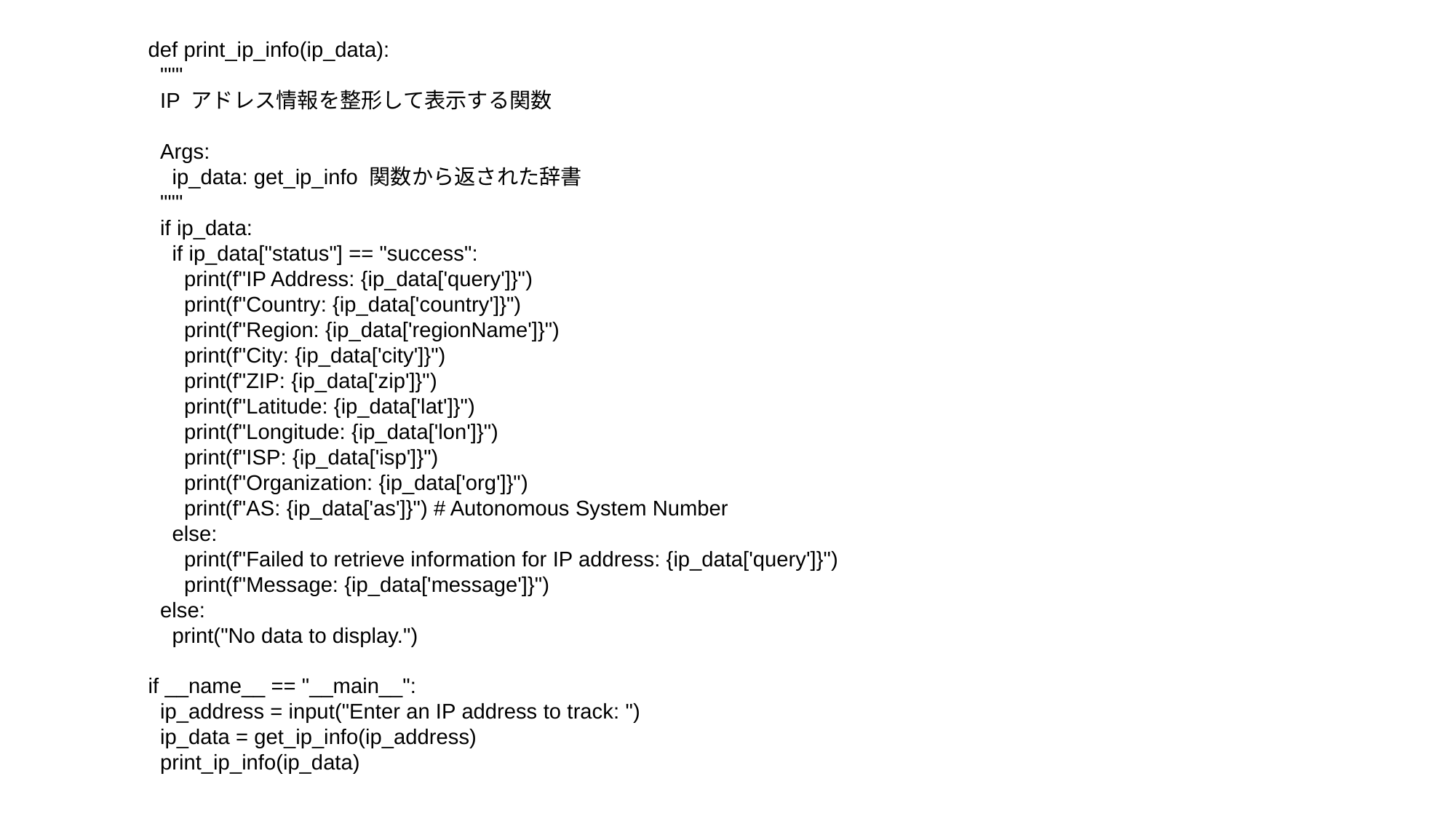

def print_ip_info(ip_data):
  """
  IP アドレス情報を整形して表示する関数

  Args:
    ip_data: get_ip_info 関数から返された辞書
  """
  if ip_data:
    if ip_data["status"] == "success":
      print(f"IP Address: {ip_data['query']}")
      print(f"Country: {ip_data['country']}")
      print(f"Region: {ip_data['regionName']}")
      print(f"City: {ip_data['city']}")
      print(f"ZIP: {ip_data['zip']}")
      print(f"Latitude: {ip_data['lat']}")
      print(f"Longitude: {ip_data['lon']}")
      print(f"ISP: {ip_data['isp']}")
      print(f"Organization: {ip_data['org']}")
      print(f"AS: {ip_data['as']}") # Autonomous System Number
    else:
      print(f"Failed to retrieve information for IP address: {ip_data['query']}")
      print(f"Message: {ip_data['message']}")
  else:
    print("No data to display.")

if __name__ == "__main__":
  ip_address = input("Enter an IP address to track: ")
  ip_data = get_ip_info(ip_address)
  print_ip_info(ip_data)